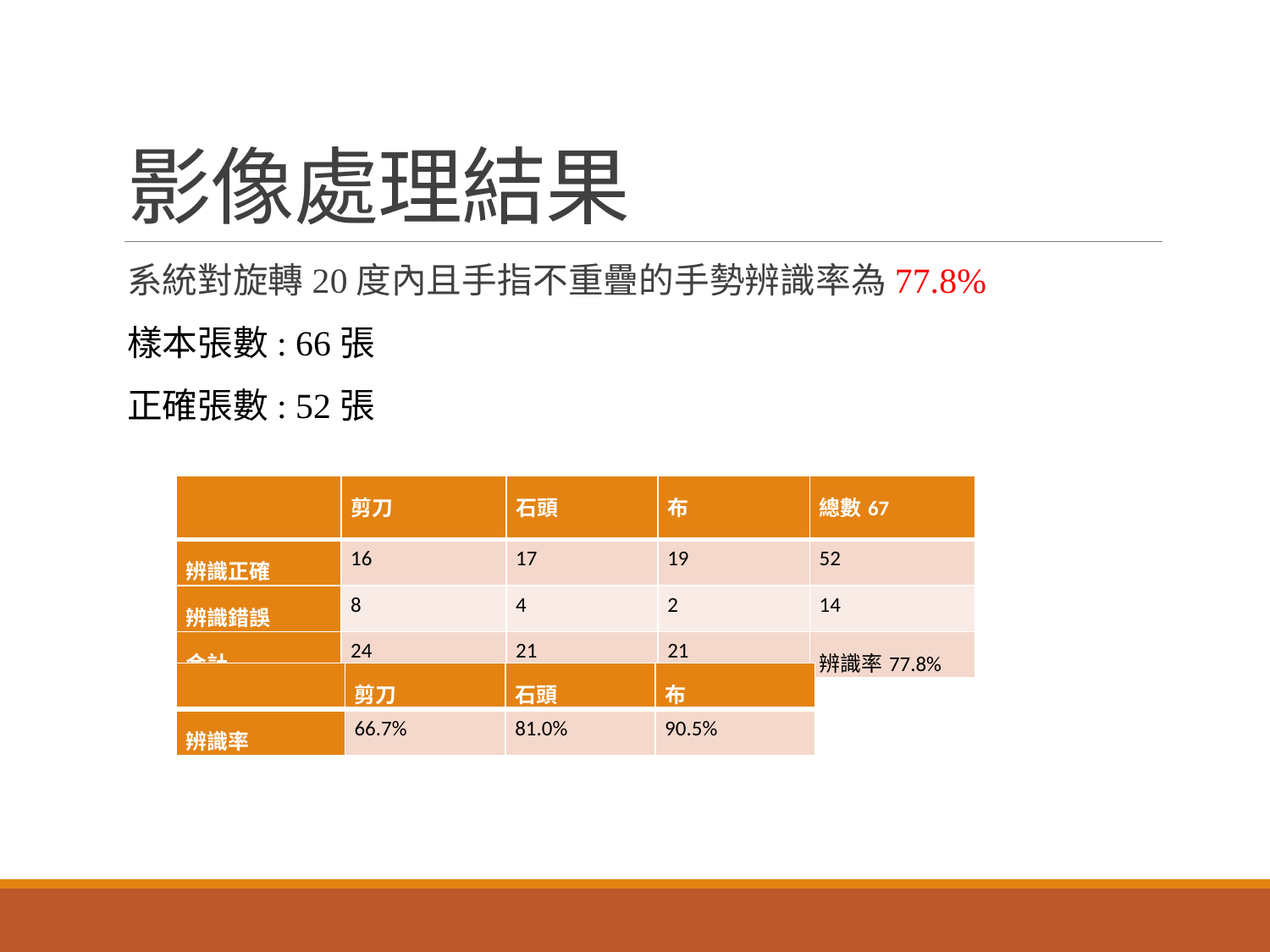

# 影像處理結果
系統對旋轉20度內且手指不重疊的手勢辨識率為77.8%
樣本張數: 66張
正確張數: 52張

|  | 剪刀 | 石頭 | 布 | 總數67 |
| --- | --- | --- | --- | --- |
| 辨識正確 | 16 | 17 | 19 | 52 |
| 辨識錯誤 | 8 | 4 | 2 | 14 |
| 合計 | 24 | 21 | 21 | 辨識率77.8% |
|  | 剪刀 | 石頭 | 布 |
| --- | --- | --- | --- |
| 辨識率 | 66.7% | 81.0% | 90.5% |